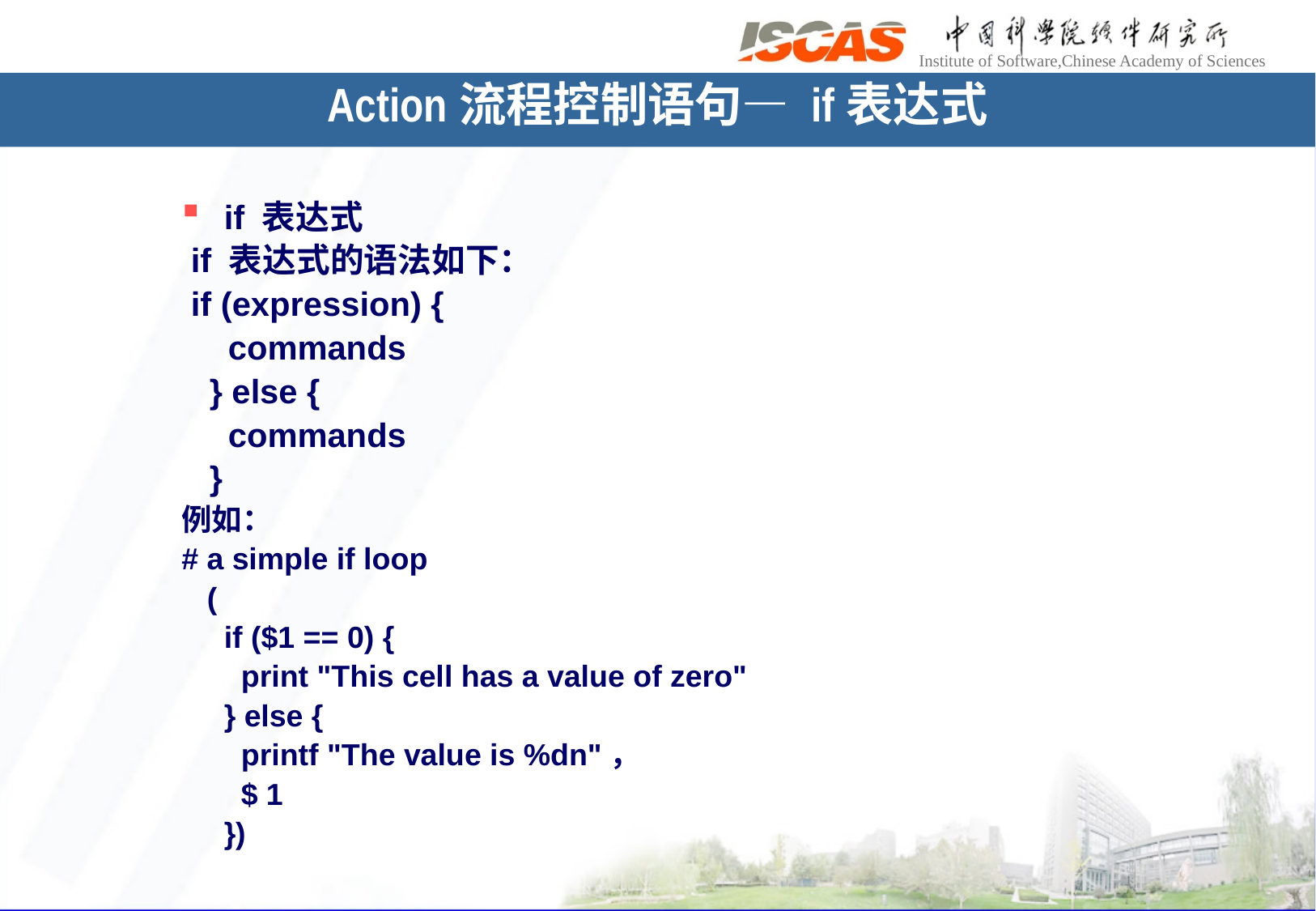

Action流程控制语句— if表达式
if 表达式
 if 表达式的语法如下：
 if (expression) {
     commands
   } else {
     commands
   }
例如：
# a simple if loop
   (
     if ($1 == 0) {
       print "This cell has a value of zero"
     } else {
       printf "The value is %dn"，
       $ 1
     })